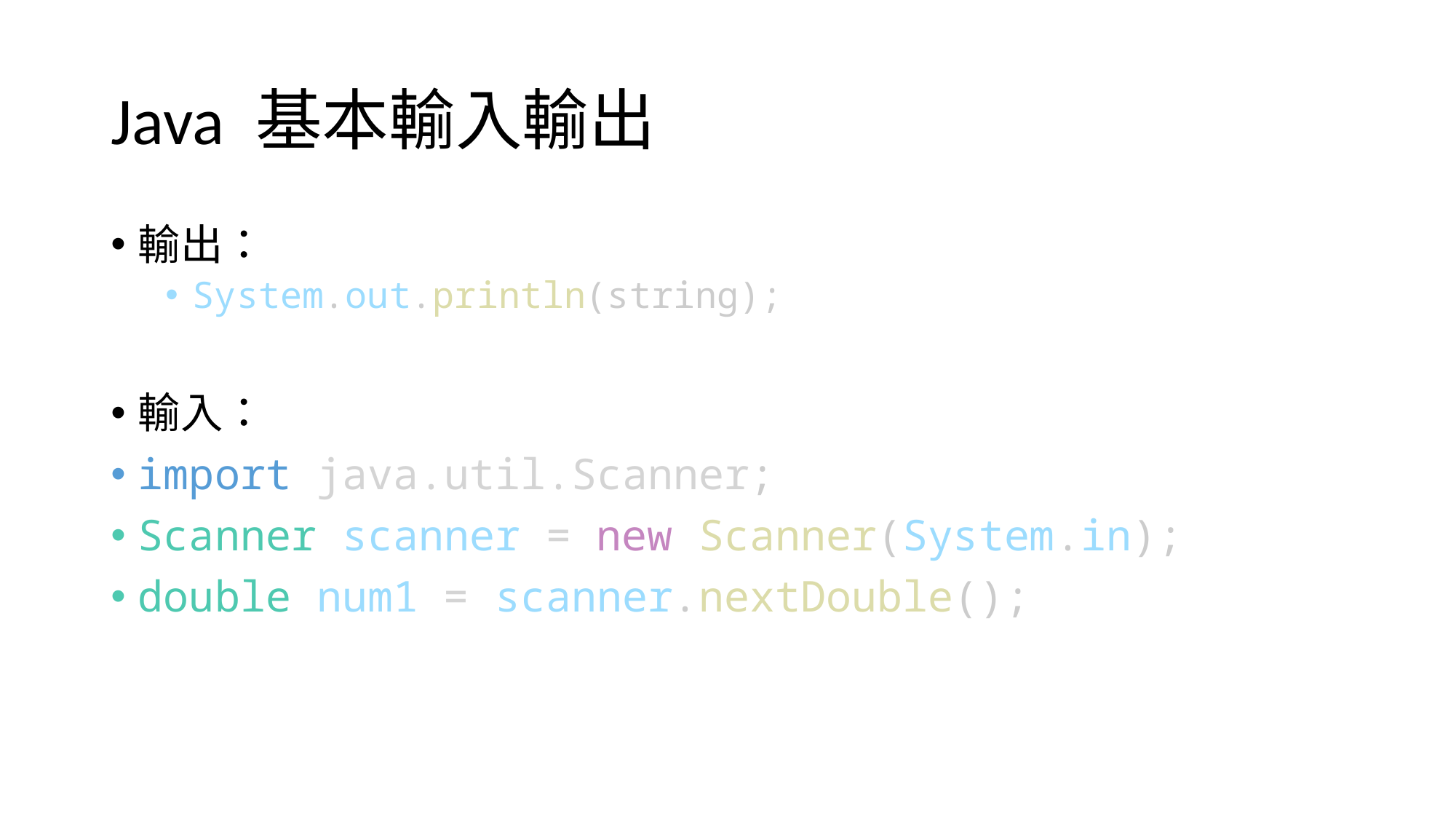

# Java 基本輸入輸出
輸出：
System.out.println(string);

輸入：
import java.util.Scanner;
Scanner scanner = new Scanner(System.in);
double num1 = scanner.nextDouble();